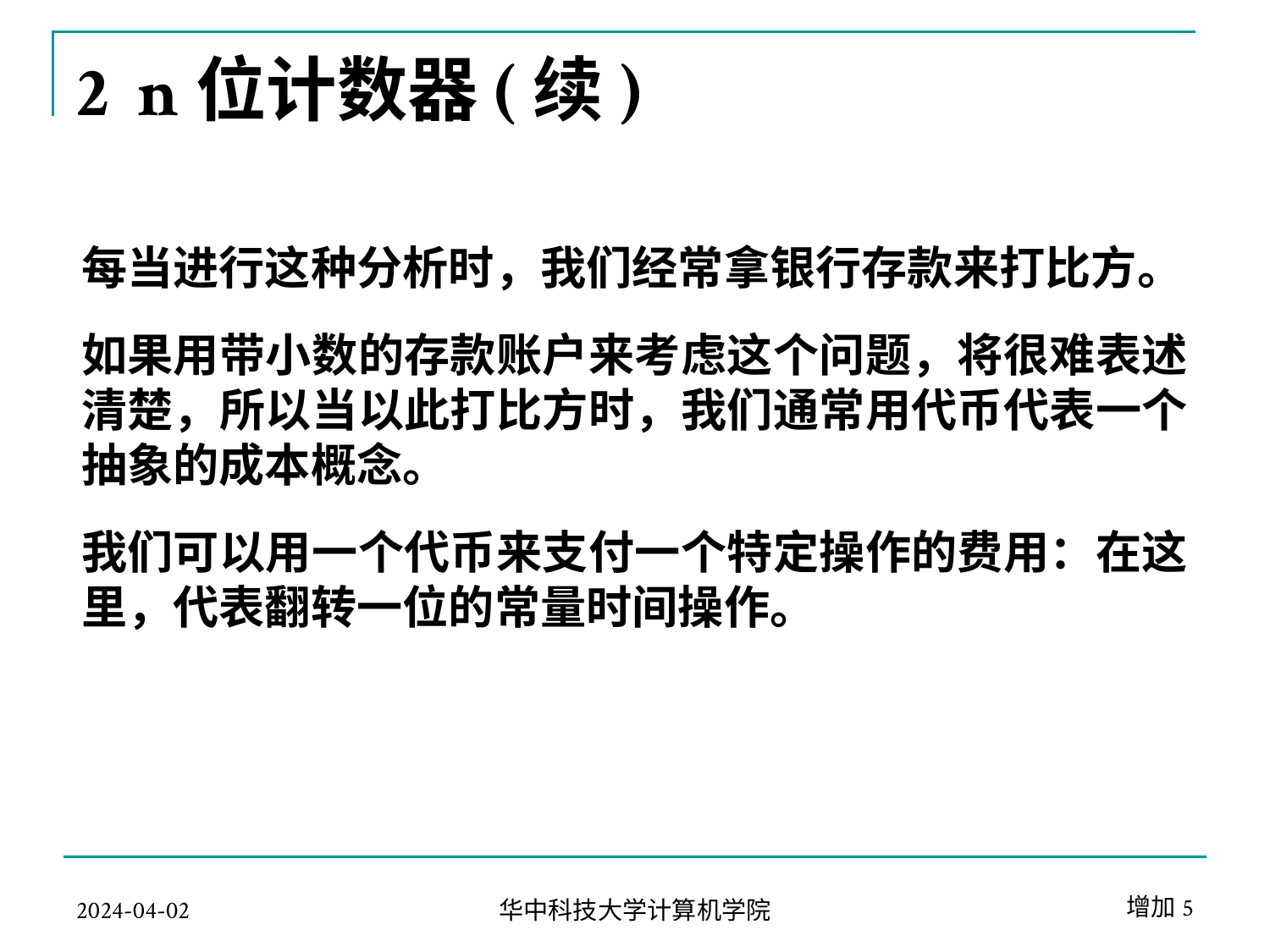

# 2  n位计数器(续)
每当进行这种分析时，我们经常拿银行存款来打比方。
如果用带小数的存款账户来考虑这个问题，将很难表述清楚，所以当以此打比方时，我们通常用代币代表一个抽象的成本概念。
我们可以用一个代币来支付一个特定操作的费用：在这里，代表翻转一位的常量时间操作。

2024-04-02
增加5
华中科技大学计算机学院